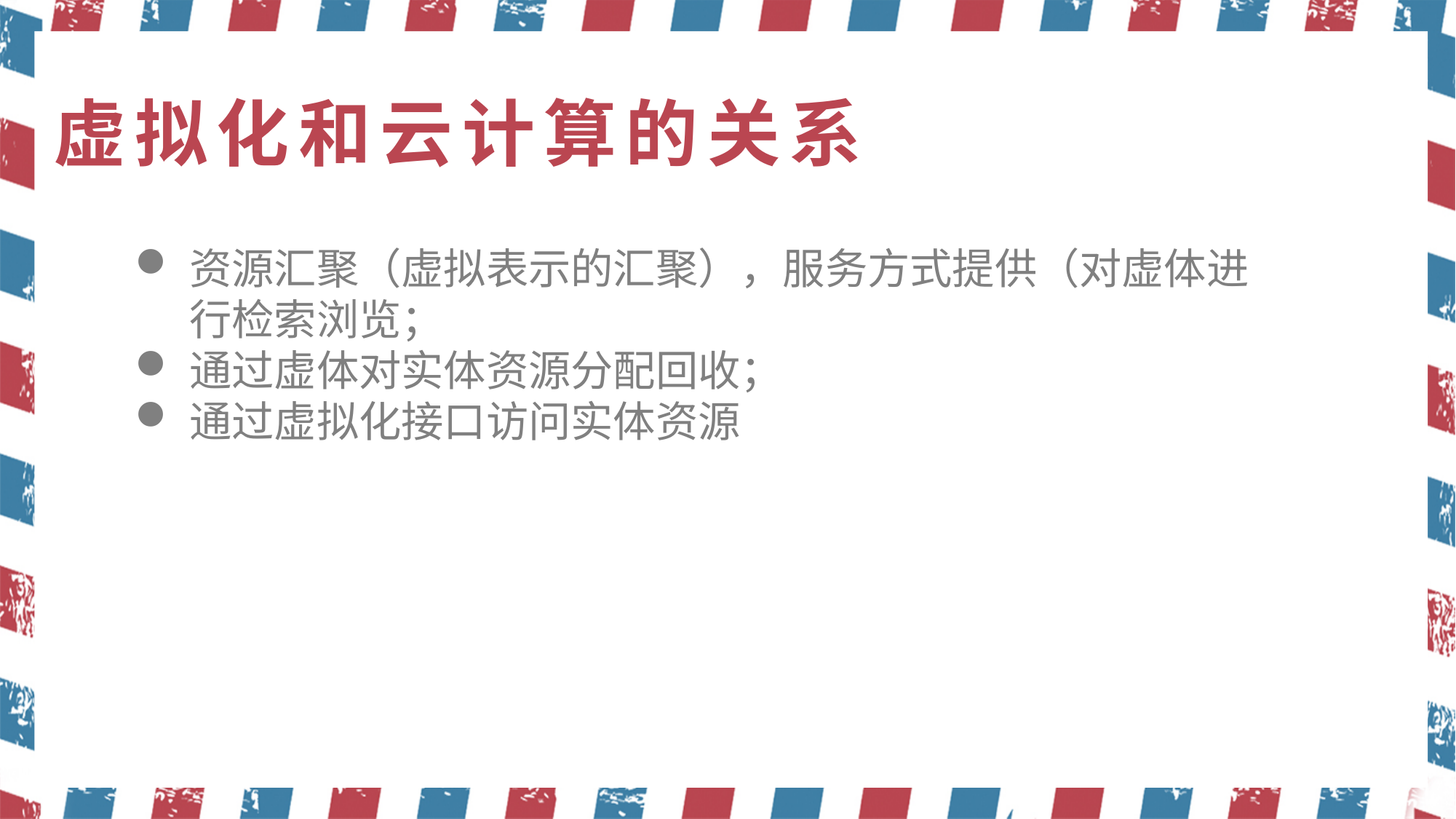

虚拟化和云计算的关系
资源汇聚（虚拟表示的汇聚），服务方式提供（对虚体进行检索浏览；
通过虚体对实体资源分配回收；
通过虚拟化接口访问实体资源